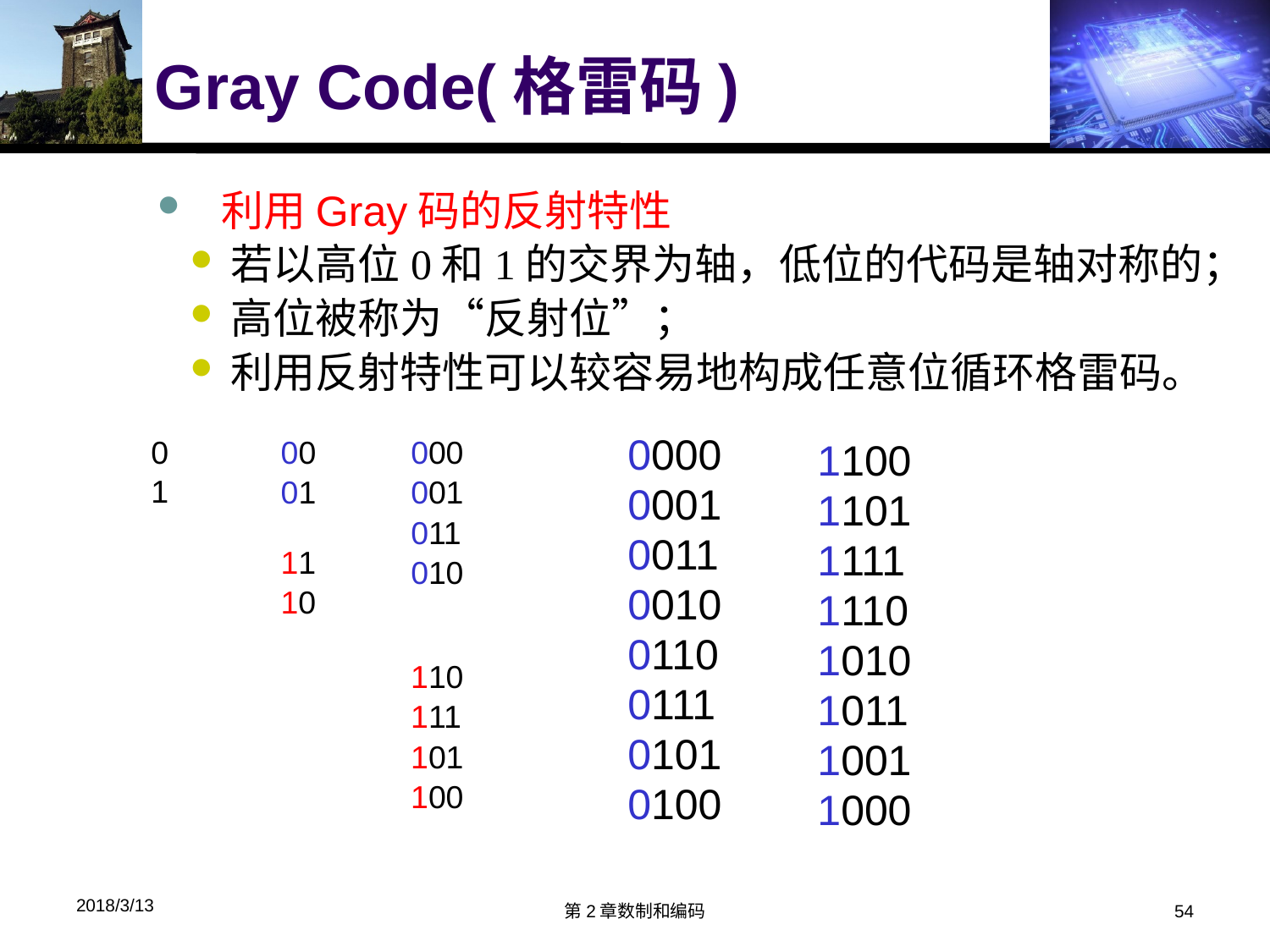

# Gray Code(格雷码)
利用Gray码的反射特性
若以高位0和1的交界为轴，低位的代码是轴对称的；
高位被称为“反射位”；
利用反射特性可以较容易地构成任意位循环格雷码。

0
1
00
01
000
001
011
010
0000
0001
0011
0010
0110
0111
0101
0100
1100
1101
1111
1110
1010
1011
1001
1000
11
10
110
111
101
100
2018/3/13
第2章数制和编码
54